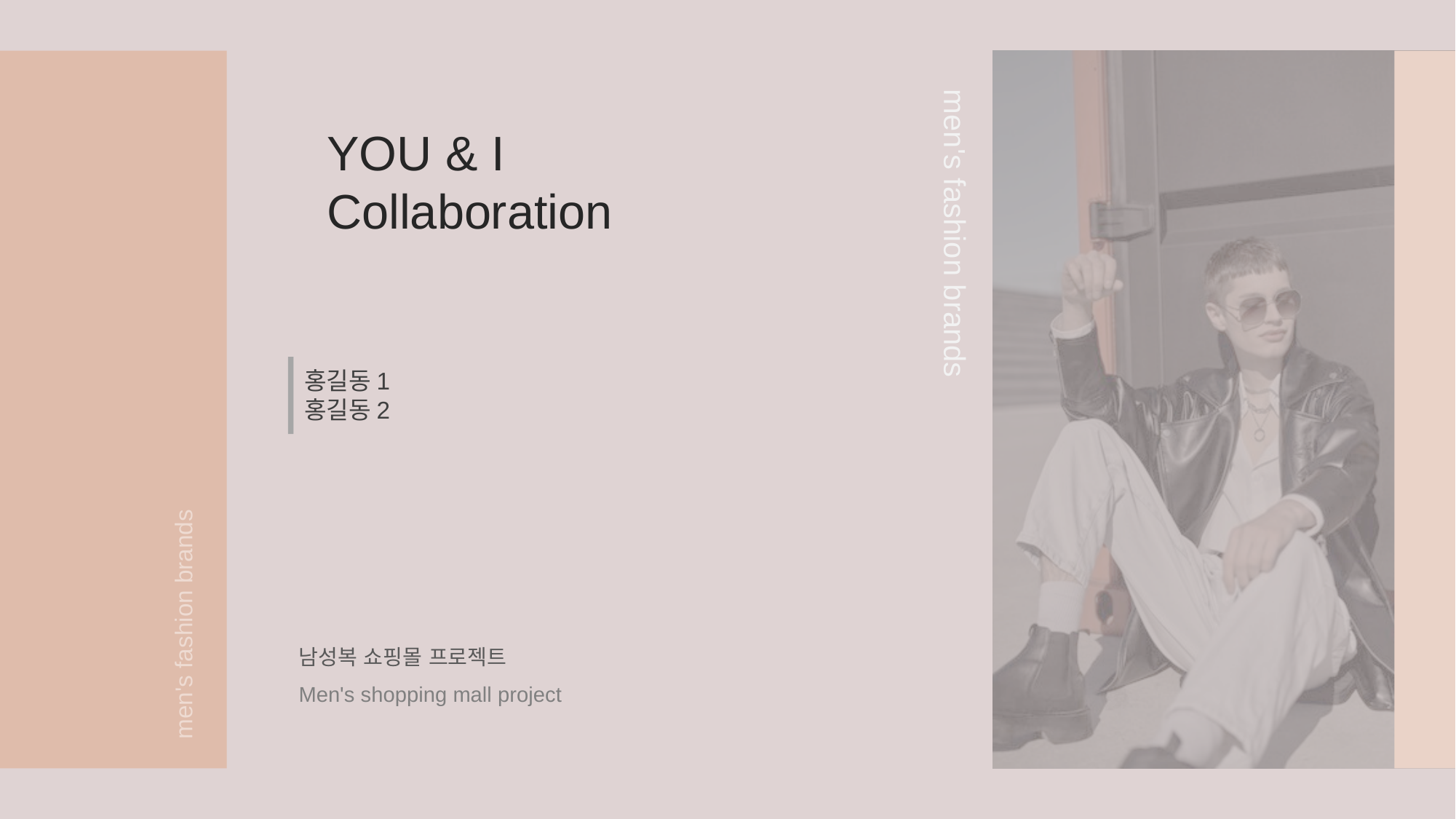

YOU & I
Collaboration
men's fashion brands

홍길동1
홍길동2
men's fashion brands
남성복 쇼핑몰 프로젝트
Men's shopping mall project